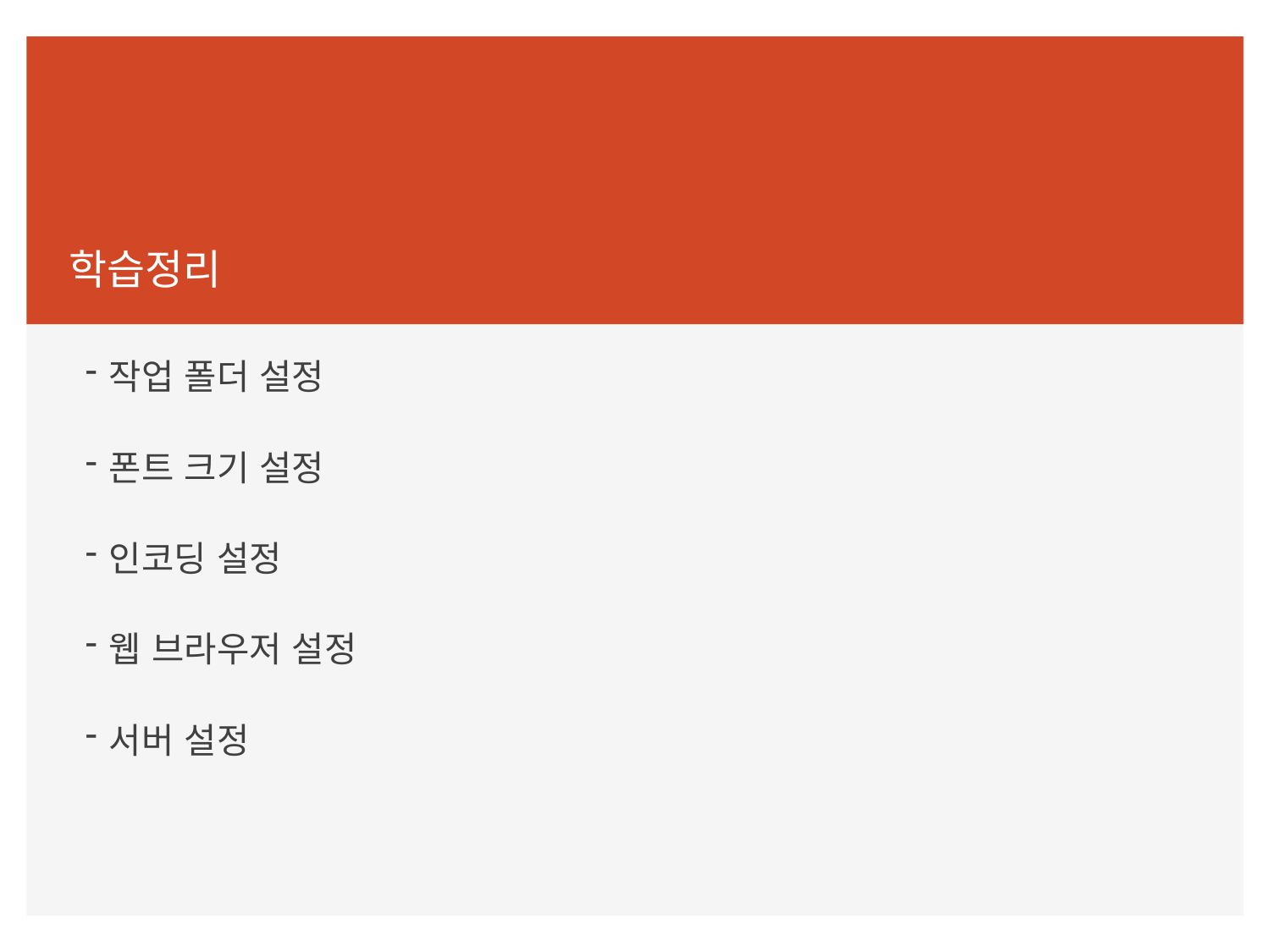

학습정리
작업 폴더 설정
폰트 크기 설정
인코딩 설정
웹 브라우저 설정
서버 설정